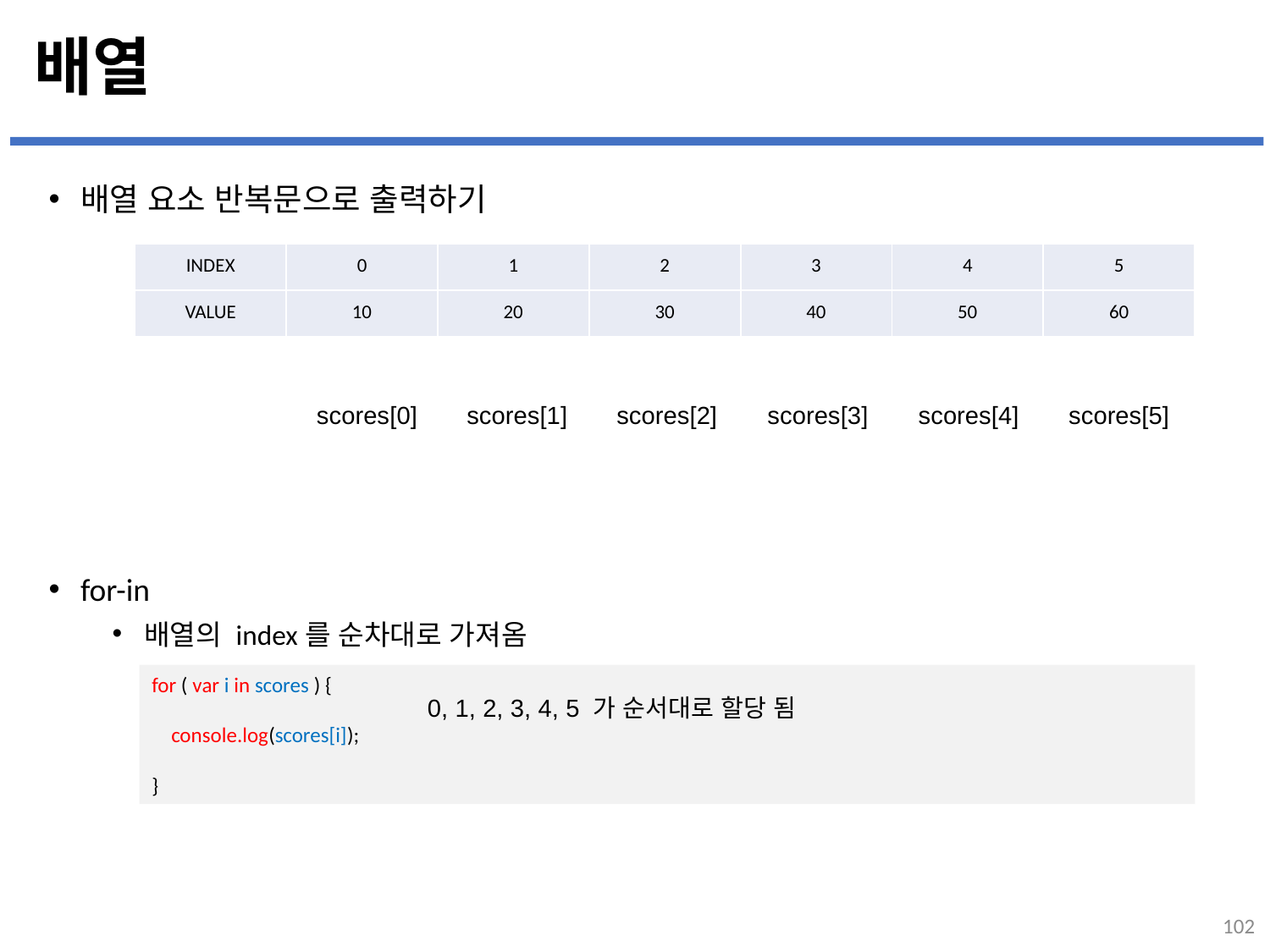

# 배열
배열 요소 반복문으로 출력하기

for-in
배열의 index를 순차대로 가져옴
| INDEX | 0 | 1 | 2 | 3 | 4 | 5 |
| --- | --- | --- | --- | --- | --- | --- |
| VALUE | 10 | 20 | 30 | 40 | 50 | 60 |
scores[0]
scores[1]
scores[2]
scores[3]
scores[4]
scores[5]
for ( var i in scores ) {

    console.log(scores[i]);

}
0, 1, 2, 3, 4, 5 가 순서대로 할당 됨
102